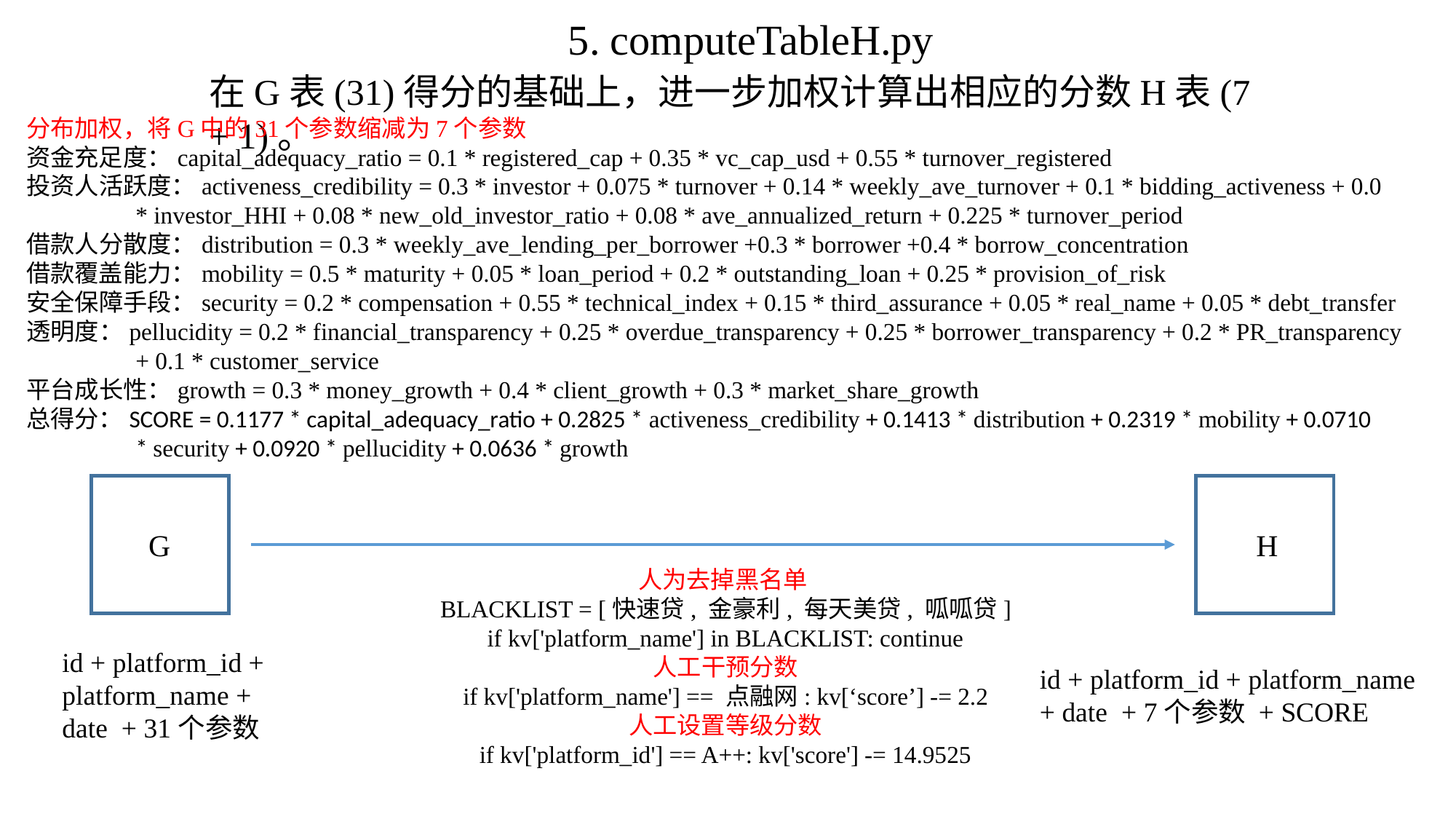

5. computeTableH.py
在G表(31)得分的基础上，进一步加权计算出相应的分数H表(7 + 1)。
分布加权，将G中的31个参数缩减为7个参数
资金充足度：capital_adequacy_ratio = 0.1 * registered_cap + 0.35 * vc_cap_usd + 0.55 * turnover_registered
投资人活跃度：activeness_credibility = 0.3 * investor + 0.075 * turnover + 0.14 * weekly_ave_turnover + 0.1 * bidding_activeness + 0.0
	* investor_HHI + 0.08 * new_old_investor_ratio + 0.08 * ave_annualized_return + 0.225 * turnover_period
借款人分散度：distribution = 0.3 * weekly_ave_lending_per_borrower +0.3 * borrower +0.4 * borrow_concentration
借款覆盖能力：mobility = 0.5 * maturity + 0.05 * loan_period + 0.2 * outstanding_loan + 0.25 * provision_of_risk
安全保障手段：security = 0.2 * compensation + 0.55 * technical_index + 0.15 * third_assurance + 0.05 * real_name + 0.05 * debt_transfer
透明度：pellucidity = 0.2 * financial_transparency + 0.25 * overdue_transparency + 0.25 * borrower_transparency + 0.2 * PR_transparency
	+ 0.1 * customer_service
平台成长性：growth = 0.3 * money_growth + 0.4 * client_growth + 0.3 * market_share_growth
总得分：SCORE = 0.1177 * capital_adequacy_ratio + 0.2825 * activeness_credibility + 0.1413 * distribution + 0.2319 * mobility + 0.0710
	* security + 0.0920 * pellucidity + 0.0636 * growth

G

H
人为去掉黑名单
BLACKLIST = [快速贷, 金豪利, 每天美贷, 呱呱贷]
if kv['platform_name'] in BLACKLIST: continue
人工干预分数
if kv['platform_name'] == 点融网: kv[‘score’] -= 2.2
人工设置等级分数
if kv['platform_id'] == A++: kv['score'] -= 14.9525
id + platform_id + platform_name + date  + 31个参数
id + platform_id + platform_name + date  + 7个参数 + SCORE